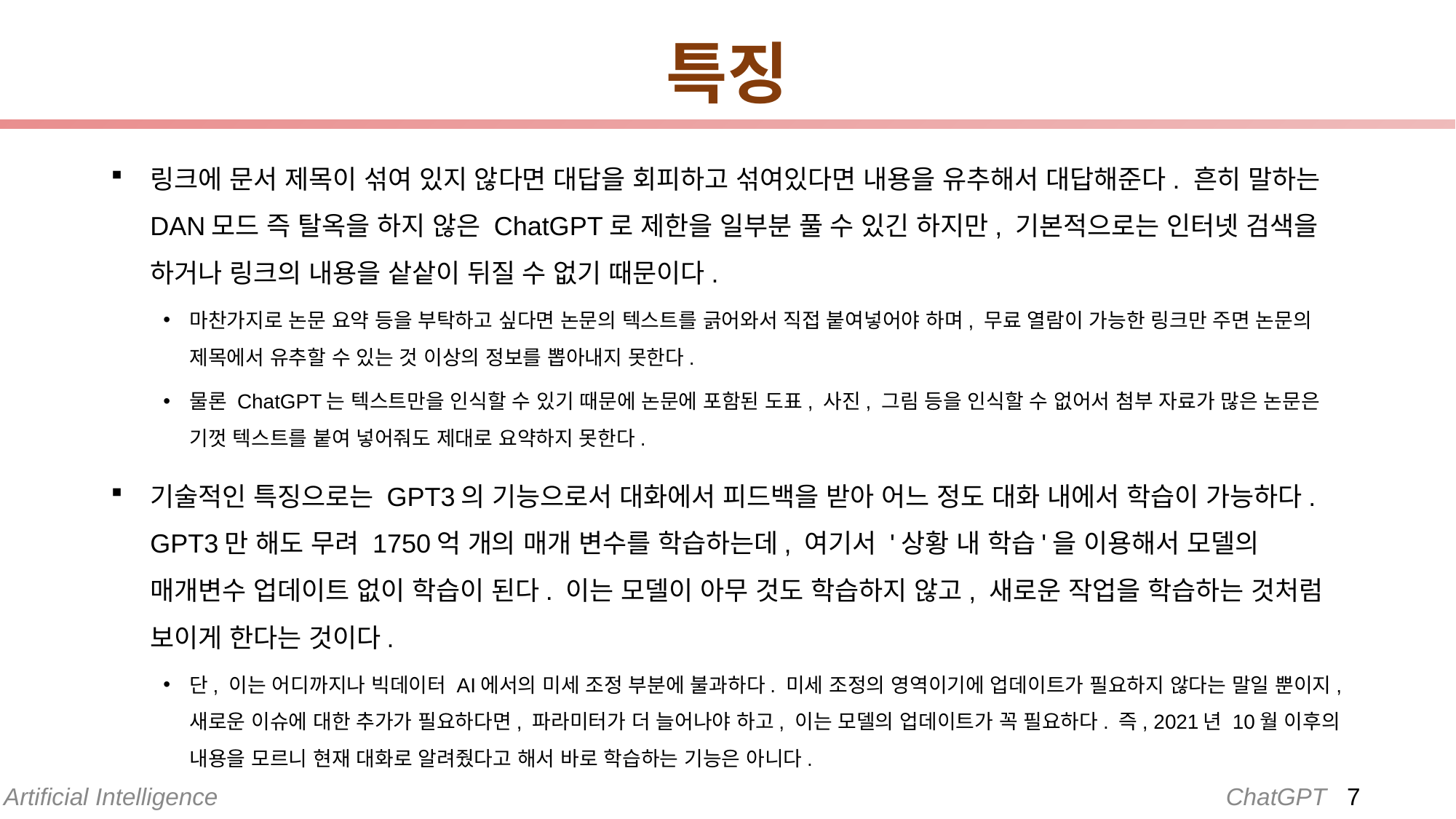

# 특징
링크에 문서 제목이 섞여 있지 않다면 대답을 회피하고 섞여있다면 내용을 유추해서 대답해준다. 흔히 말하는 DAN모드 즉 탈옥을 하지 않은 ChatGPT로 제한을 일부분 풀 수 있긴 하지만, 기본적으로는 인터넷 검색을 하거나 링크의 내용을 샅샅이 뒤질 수 없기 때문이다.
마찬가지로 논문 요약 등을 부탁하고 싶다면 논문의 텍스트를 긁어와서 직접 붙여넣어야 하며, 무료 열람이 가능한 링크만 주면 논문의 제목에서 유추할 수 있는 것 이상의 정보를 뽑아내지 못한다.
물론 ChatGPT는 텍스트만을 인식할 수 있기 때문에 논문에 포함된 도표, 사진, 그림 등을 인식할 수 없어서 첨부 자료가 많은 논문은 기껏 텍스트를 붙여 넣어줘도 제대로 요약하지 못한다.
기술적인 특징으로는 GPT3의 기능으로서 대화에서 피드백을 받아 어느 정도 대화 내에서 학습이 가능하다. GPT3만 해도 무려 1750억 개의 매개 변수를 학습하는데, 여기서 '상황 내 학습'을 이용해서 모델의 매개변수 업데이트 없이 학습이 된다. 이는 모델이 아무 것도 학습하지 않고, 새로운 작업을 학습하는 것처럼 보이게 한다는 것이다.
단, 이는 어디까지나 빅데이터 AI에서의 미세 조정 부분에 불과하다. 미세 조정의 영역이기에 업데이트가 필요하지 않다는 말일 뿐이지, 새로운 이슈에 대한 추가가 필요하다면, 파라미터가 더 늘어나야 하고, 이는 모델의 업데이트가 꼭 필요하다. 즉, 2021년 10월 이후의 내용을 모르니 현재 대화로 알려줬다고 해서 바로 학습하는 기능은 아니다.